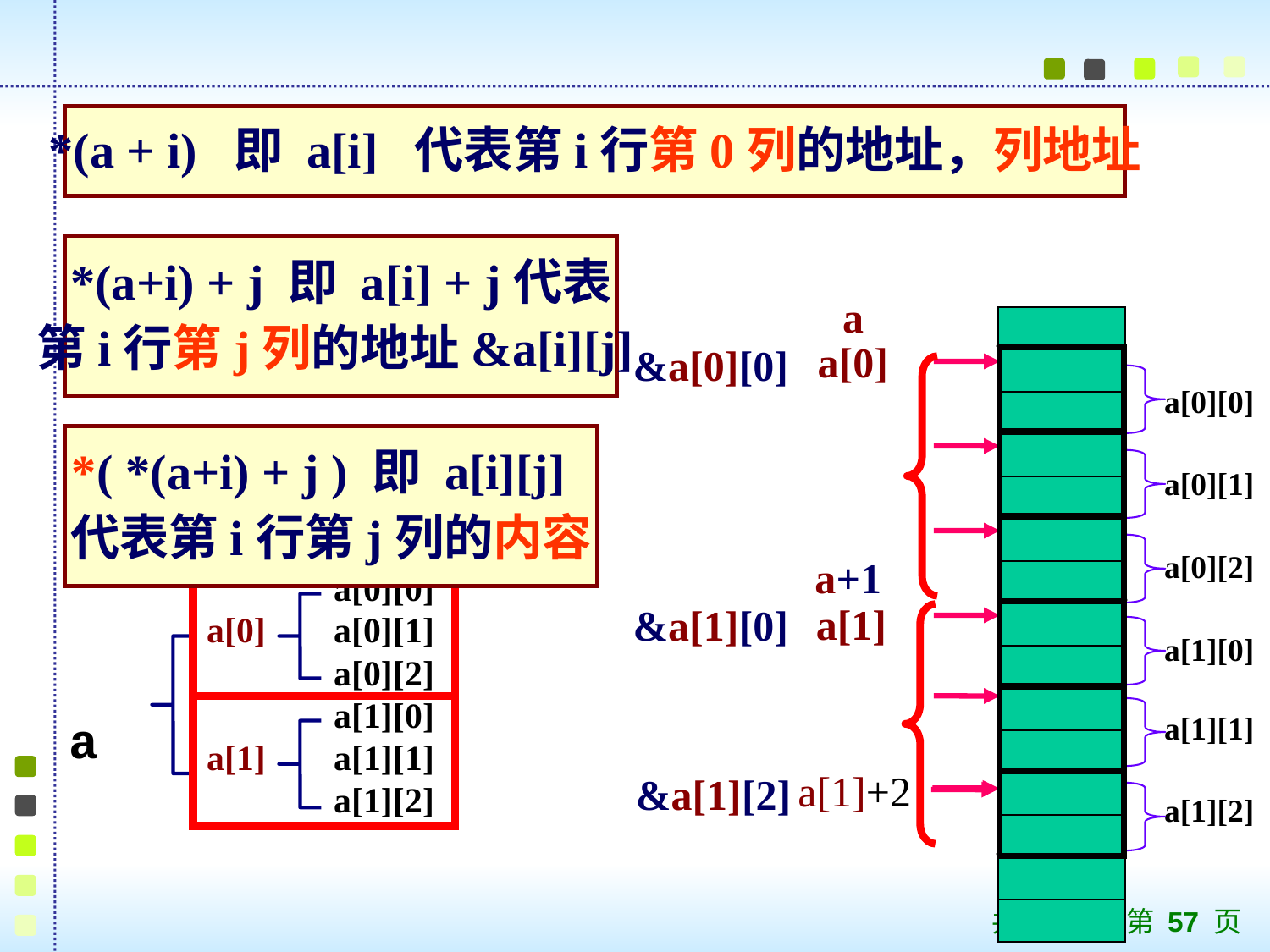

*(a + i)  即 a[i]  代表第i行第0列的地址，列地址
*(a+i) + j 即 a[i] + j代表
第i行第j列的地址&a[i][j]
a

a[0][0]

a[0][1]

a[0][2]

a[1][0]
a[1][1]

a[1][2]

&a[0][0]
a[0]

*( *(a+i) + j ) 即 a[i][j]
代表第i行第j列的内容

short a[2][3];

	     		a[0][0]
	      	a[0]	a[0][1]
			a[0][2]
			a[1][0]
	      	a[1] 	a[1][1]
			a[1][2]

          a

a+1

&a[1][0]

a[1]

&a[1][2]
a[1]+2

共 90 页   第 57 页